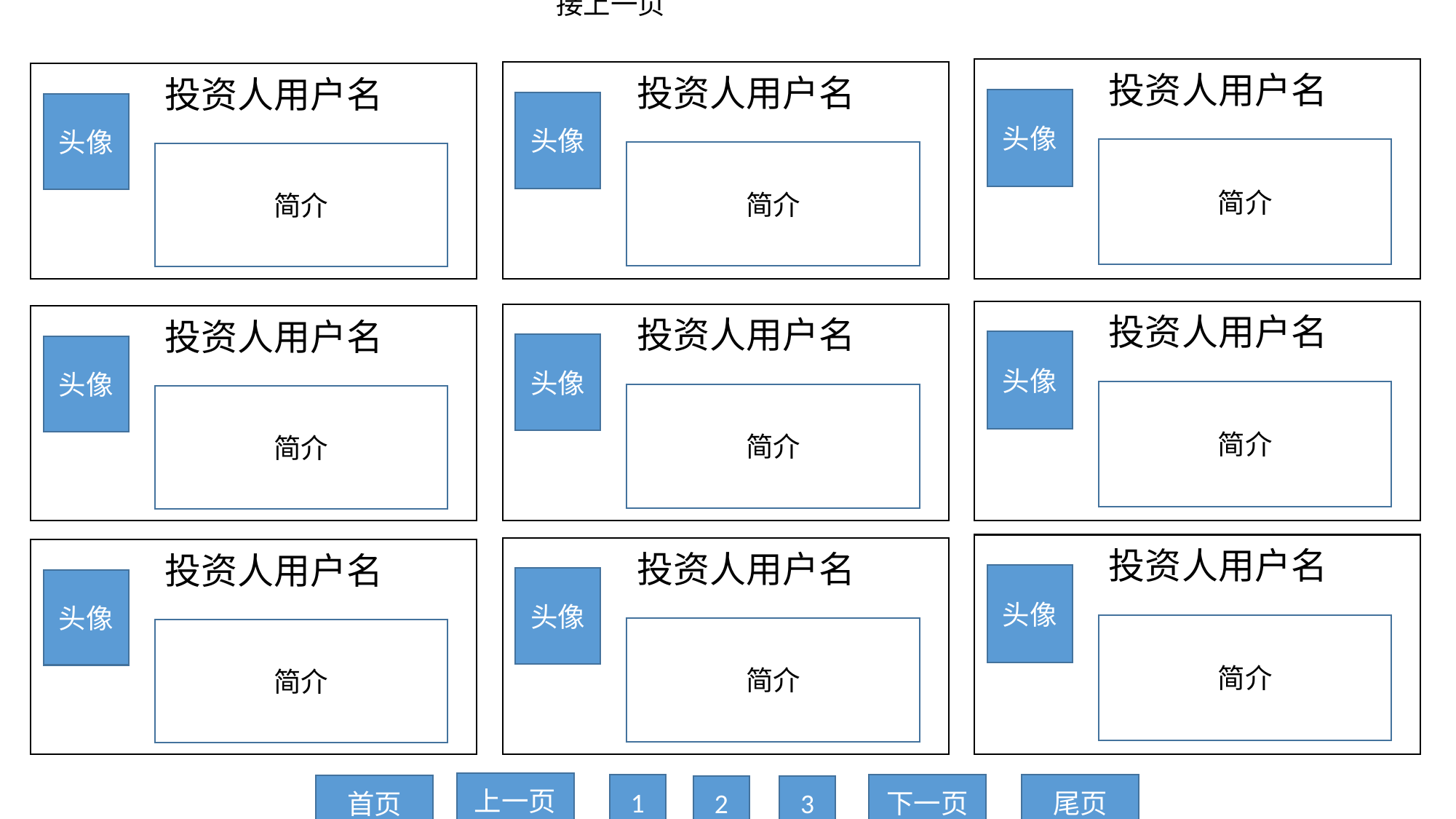

接上一页

投资人用户名

投资人用户名
投资人用户名
头像
头像
头像
简介
简介
简介

投资人用户名

投资人用户名
投资人用户名
头像
头像
头像
简介
简介
简介

投资人用户名

投资人用户名
投资人用户名
头像
头像
头像
简介
简介
简介
上一页
1
下一页
尾页
首页
2
3